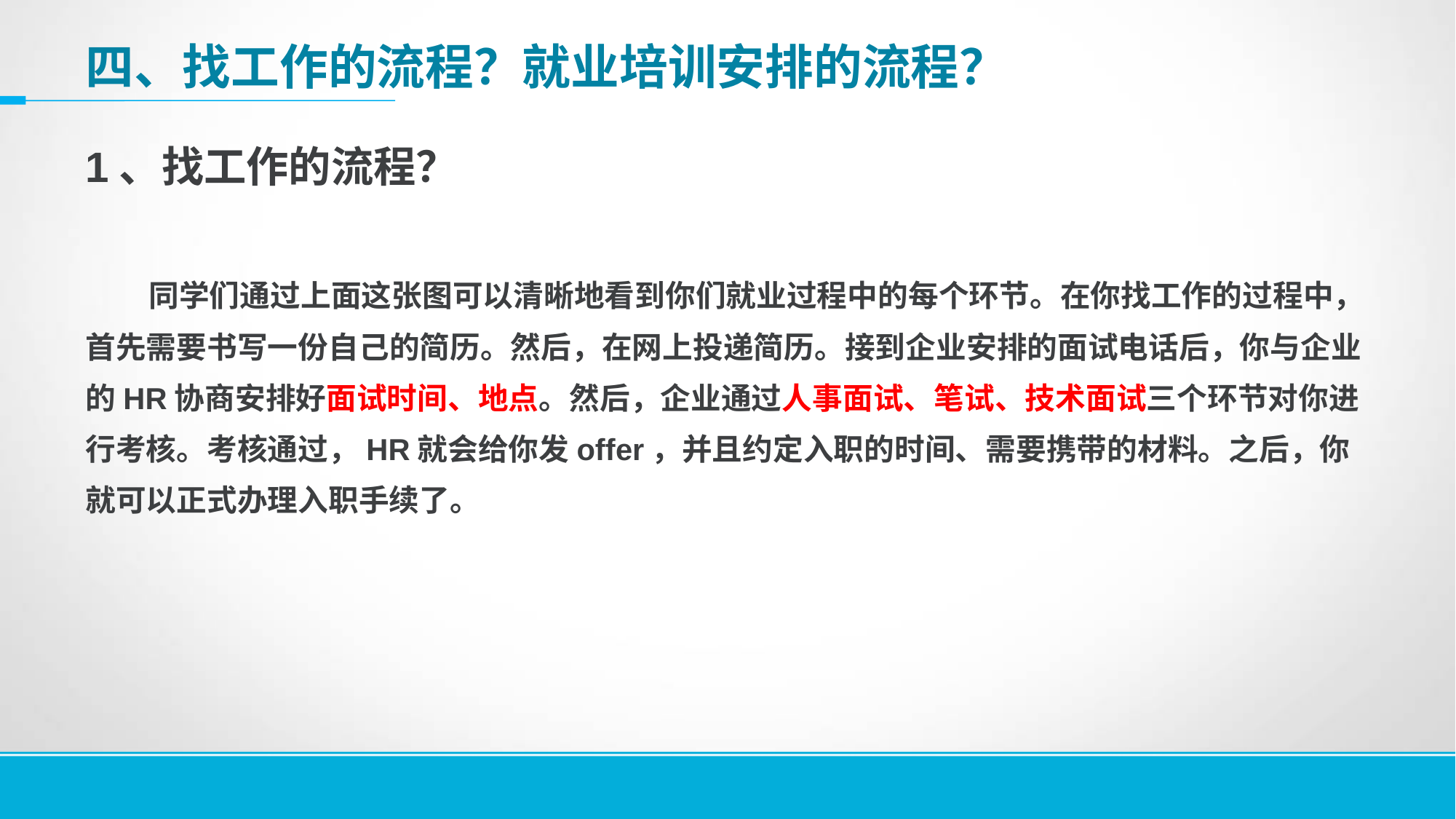

# 四、找工作的流程？就业培训安排的流程？
1、找工作的流程？

       同学们通过上面这张图可以清晰地看到你们就业过程中的每个环节。在你找工作的过程中，首先需要书写一份自己的简历。然后，在网上投递简历。接到企业安排的面试电话后，你与企业的HR协商安排好面试时间、地点。然后，企业通过人事面试、笔试、技术面试三个环节对你进行考核。考核通过，HR就会给你发offer，并且约定入职的时间、需要携带的材料。之后，你就可以正式办理入职手续了。